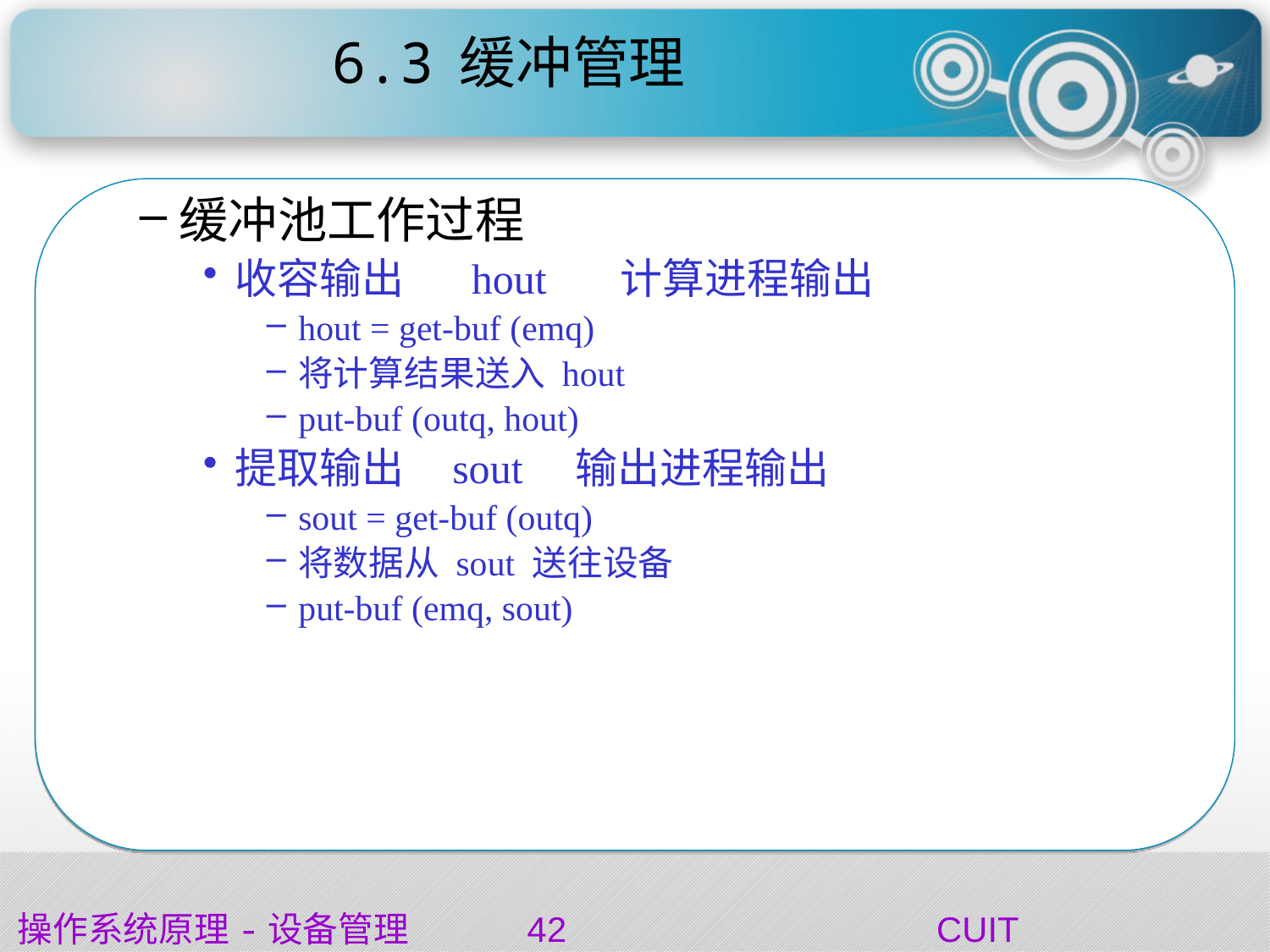

# 6.3	缓冲管理
缓冲池工作过程
收容输出      hout      计算进程输出
hout = get-buf (emq)
将计算结果送入 hout
put-buf (outq, hout)
提取输出    sout    输出进程输出
sout = get-buf (outq)
将数据从 sout 送往设备
put-buf (emq, sout)